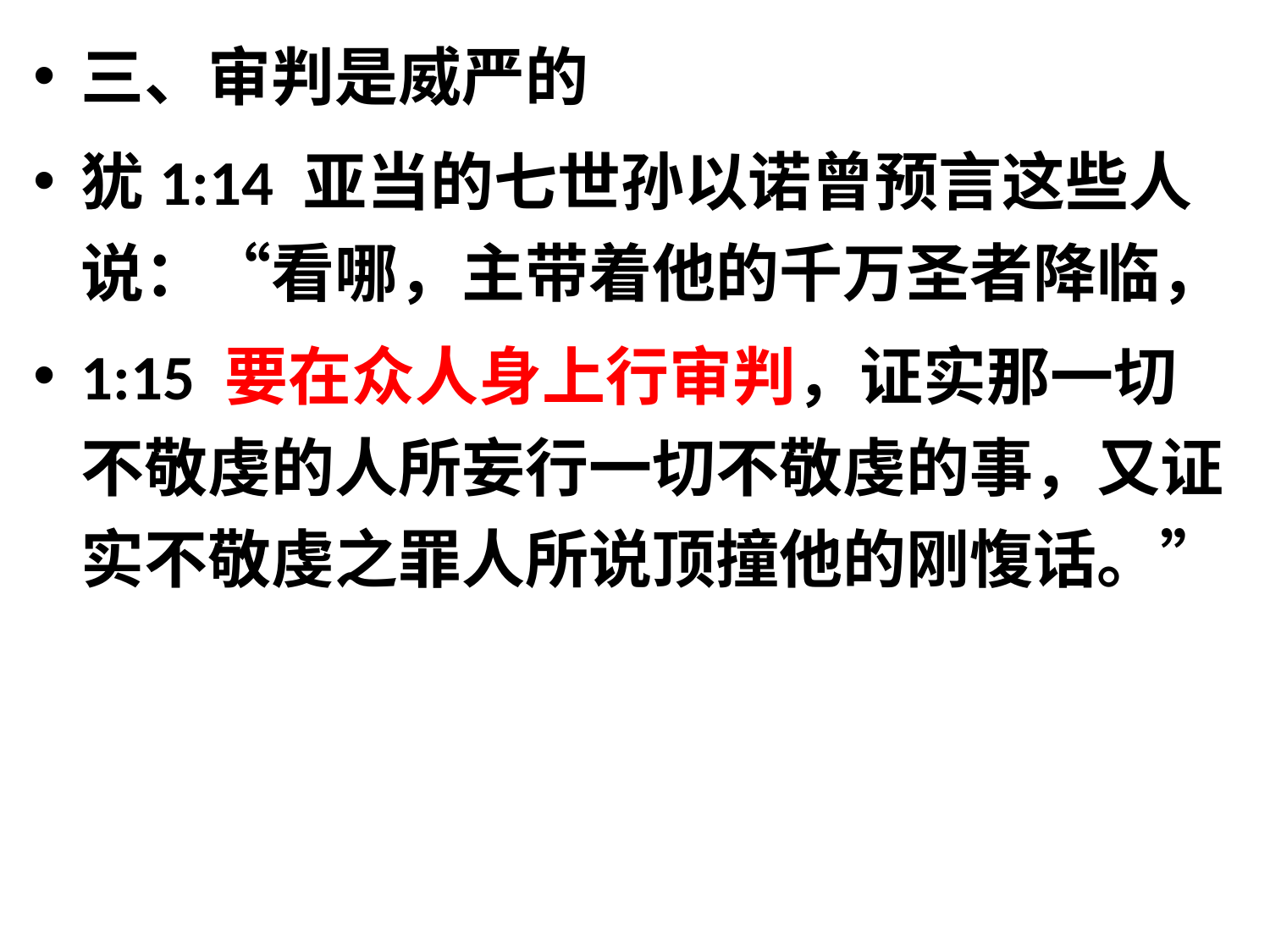

三、审判是威严的
犹1:14 亚当的七世孙以诺曾预言这些人说：“看哪，主带着他的千万圣者降临，
1:15 要在众人身上行审判，证实那一切不敬虔的人所妄行一切不敬虔的事，又证实不敬虔之罪人所说顶撞他的刚愎话。”